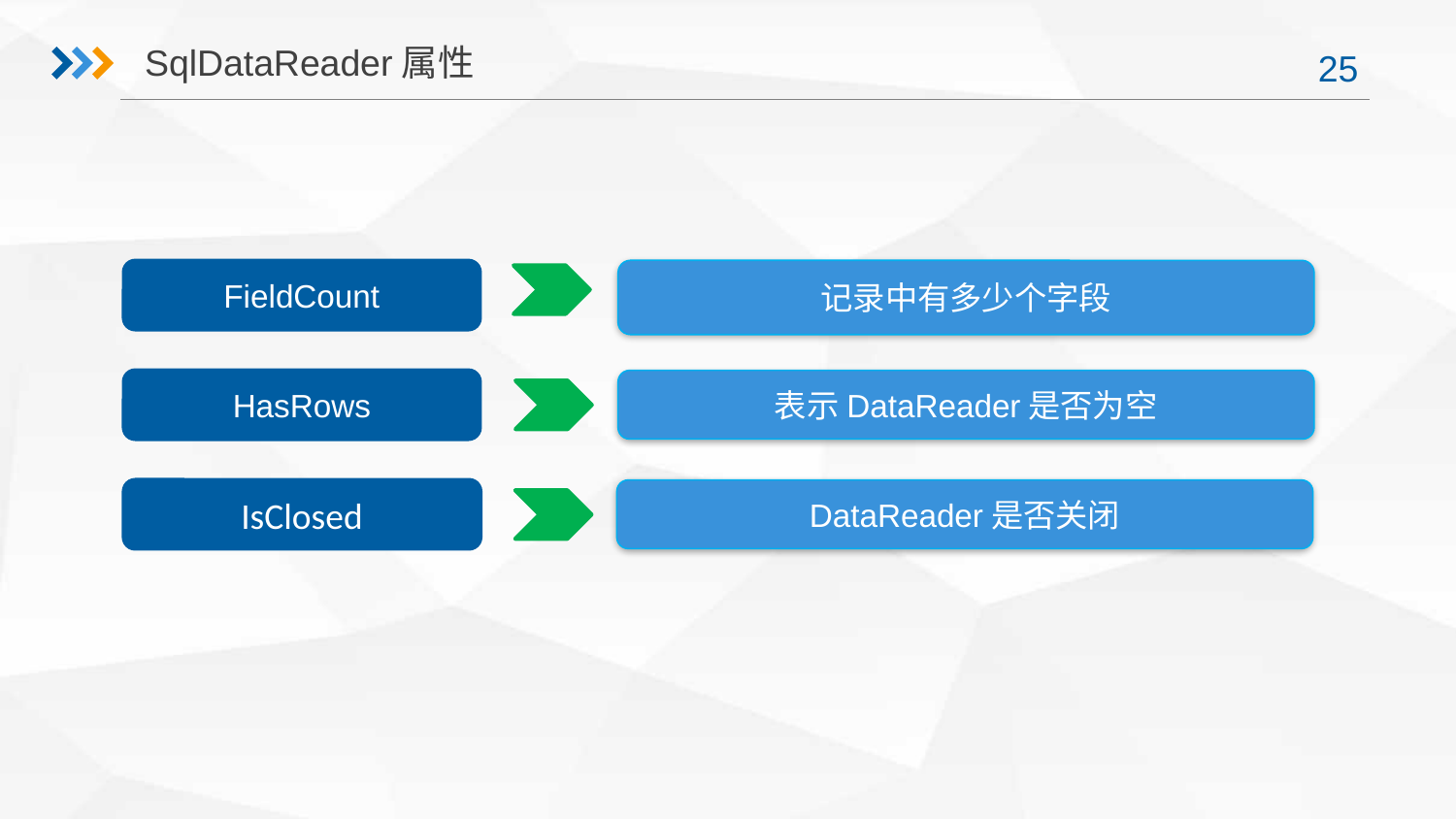

SqlDataReader属性
记录中有多少个字段
FieldCount

HasRows
表示DataReader是否为空

IsClosed
DataReader是否关闭